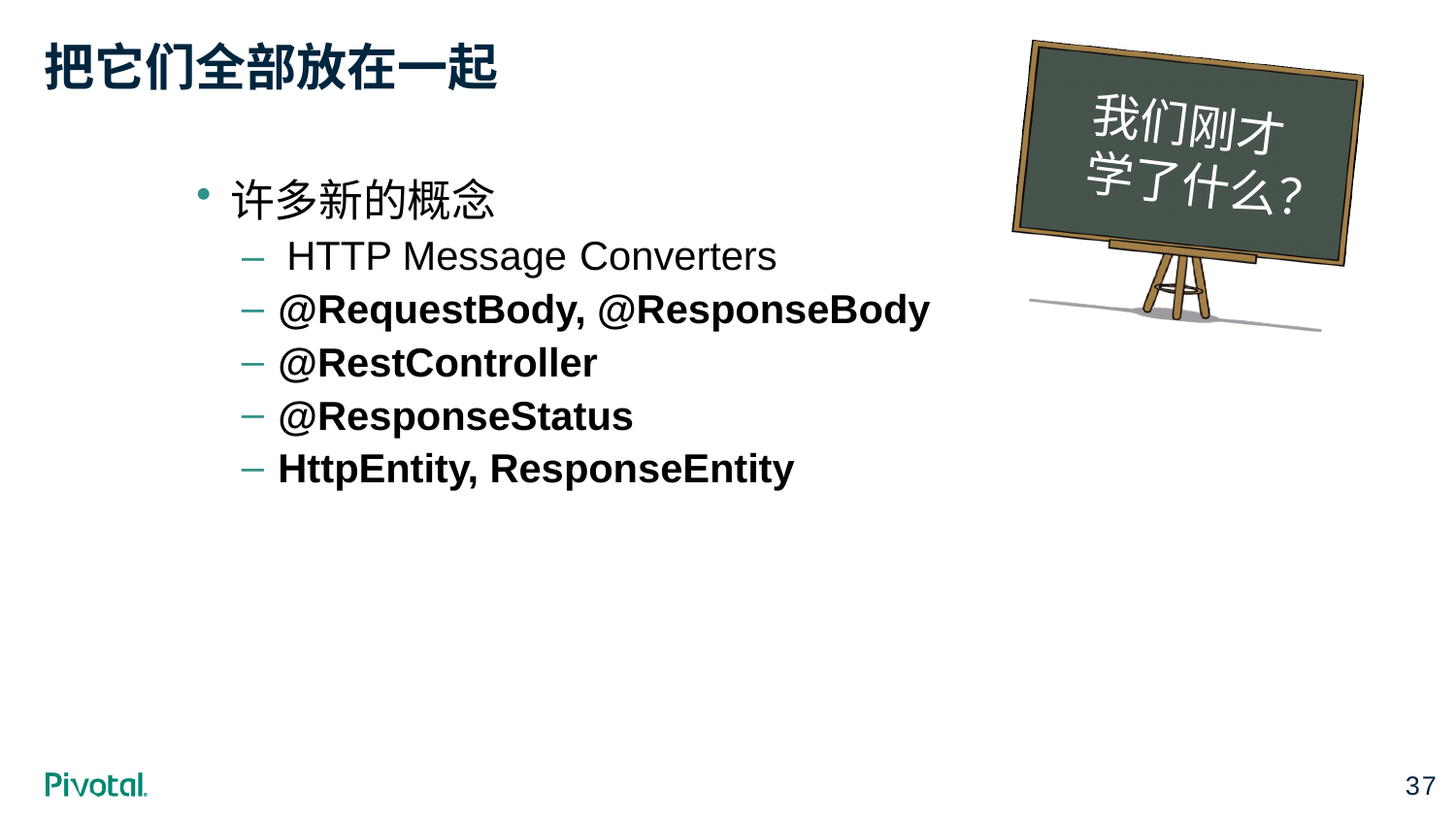

# 把它们全部放在一起

我们刚才学了什么？
许多新的概念
–  HTTP Message Converters
@RequestBody, @ResponseBody
@RestController
@ResponseStatus
HttpEntity, ResponseEntity
37